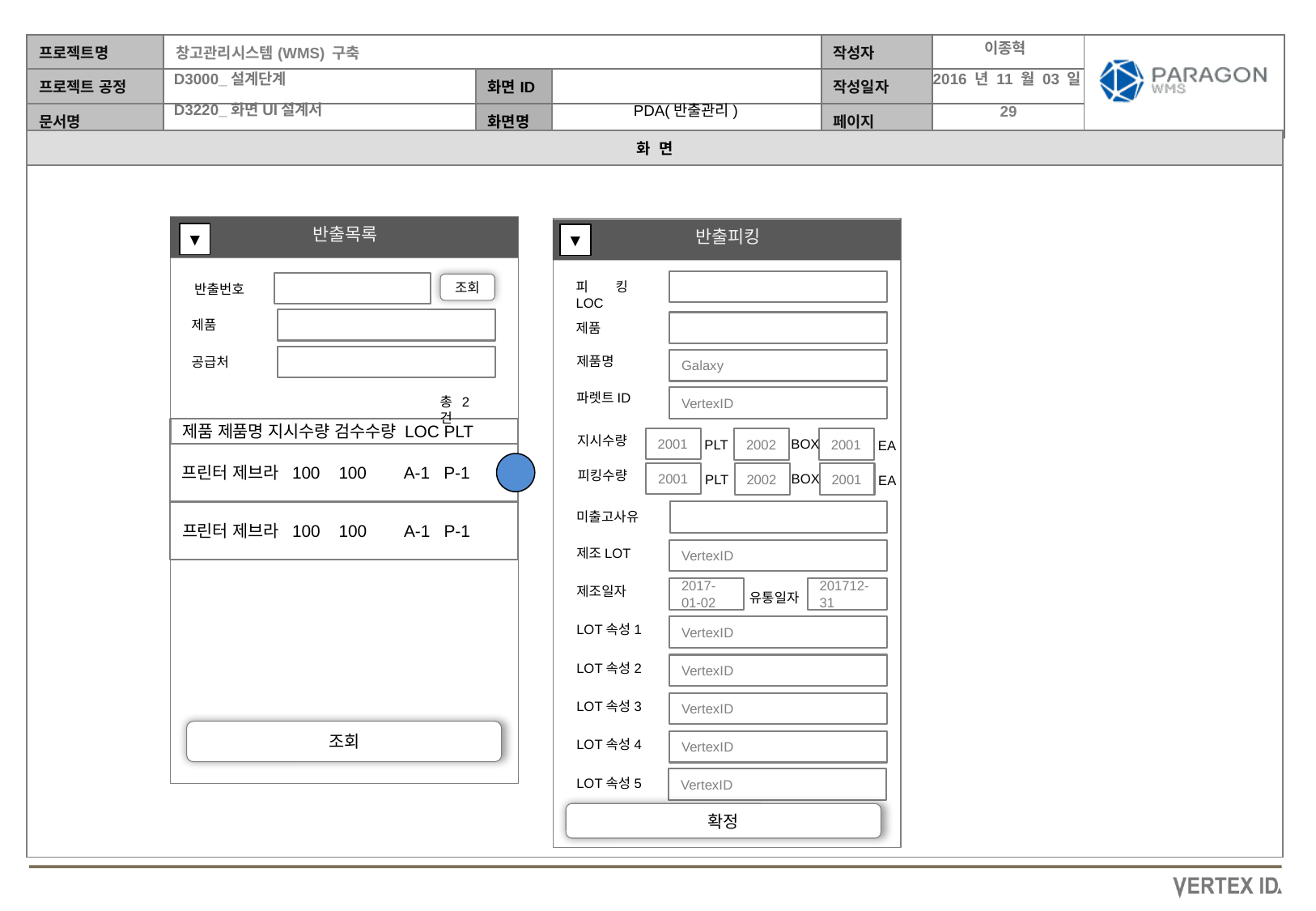

이종혁
2016 년 11 월 03 일
PDA(반출관리)

반출목록

반출피킹
▼
▼

피킹LOC

조회
반출번호

제품

제품

제품명
공급처
Galaxy
파렛트ID
VertexID
총2건
제품 제품명 지시수량 검수수량 LOC PLT
지시수량
2001
2002
2001
BOX
PLT
EA
프린터 제브라  100    100        A-1   P-1

피킹수량
2001
2002
2001
BOX
PLT
EA

프린터 제브라  100    100        A-1   P-1
미출고사유
제조LOT
VertexID
제조일자
2017-01-02
201712-31
유통일자
LOT속성1
VertexID
LOT속성2
VertexID
LOT속성3
VertexID
조회
LOT속성4
VertexID
VertexID
LOT속성5
확정